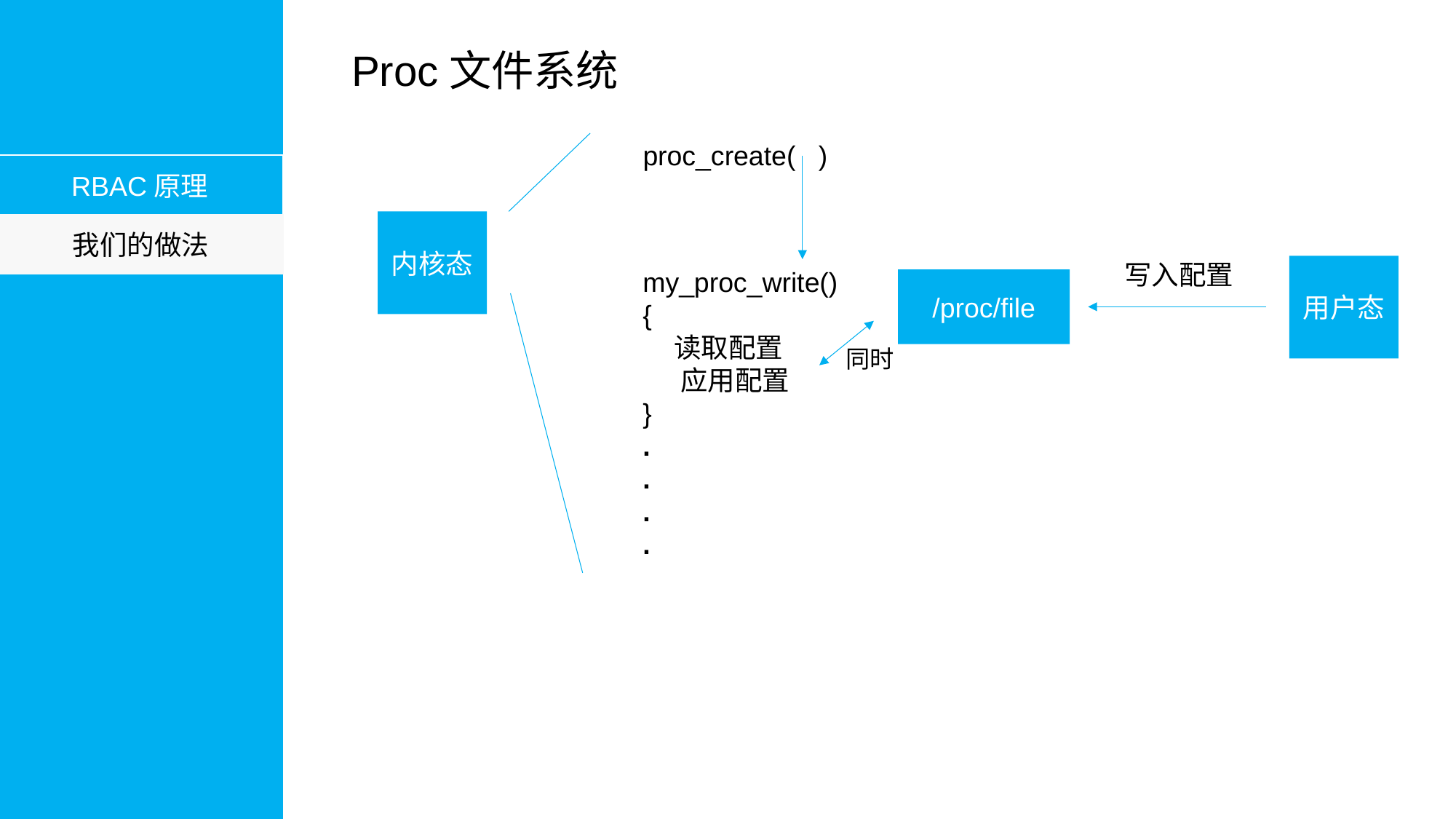

Proc文件系统
proc_create(   )
RBAC原理
RBAC原理
内核态
具体做法
我们的做法
写入配置
用户态
my_proc_write()
{
    读取配置
     应用配置
}
.
.
.
.
/proc/file
同时